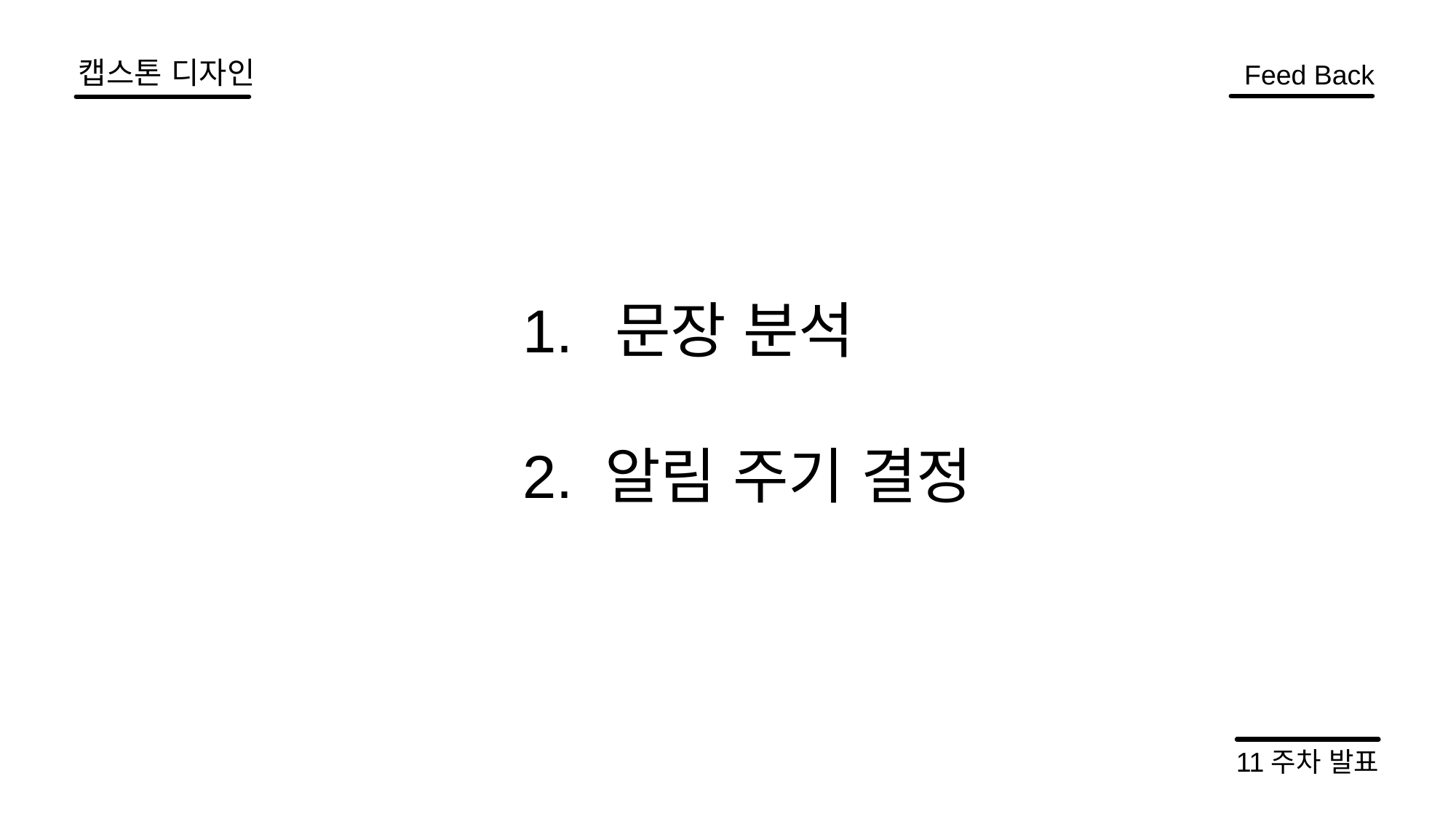

캡스톤 디자인
Feed Back
  문장 분석

 알림 주기 결정
11주차 발표